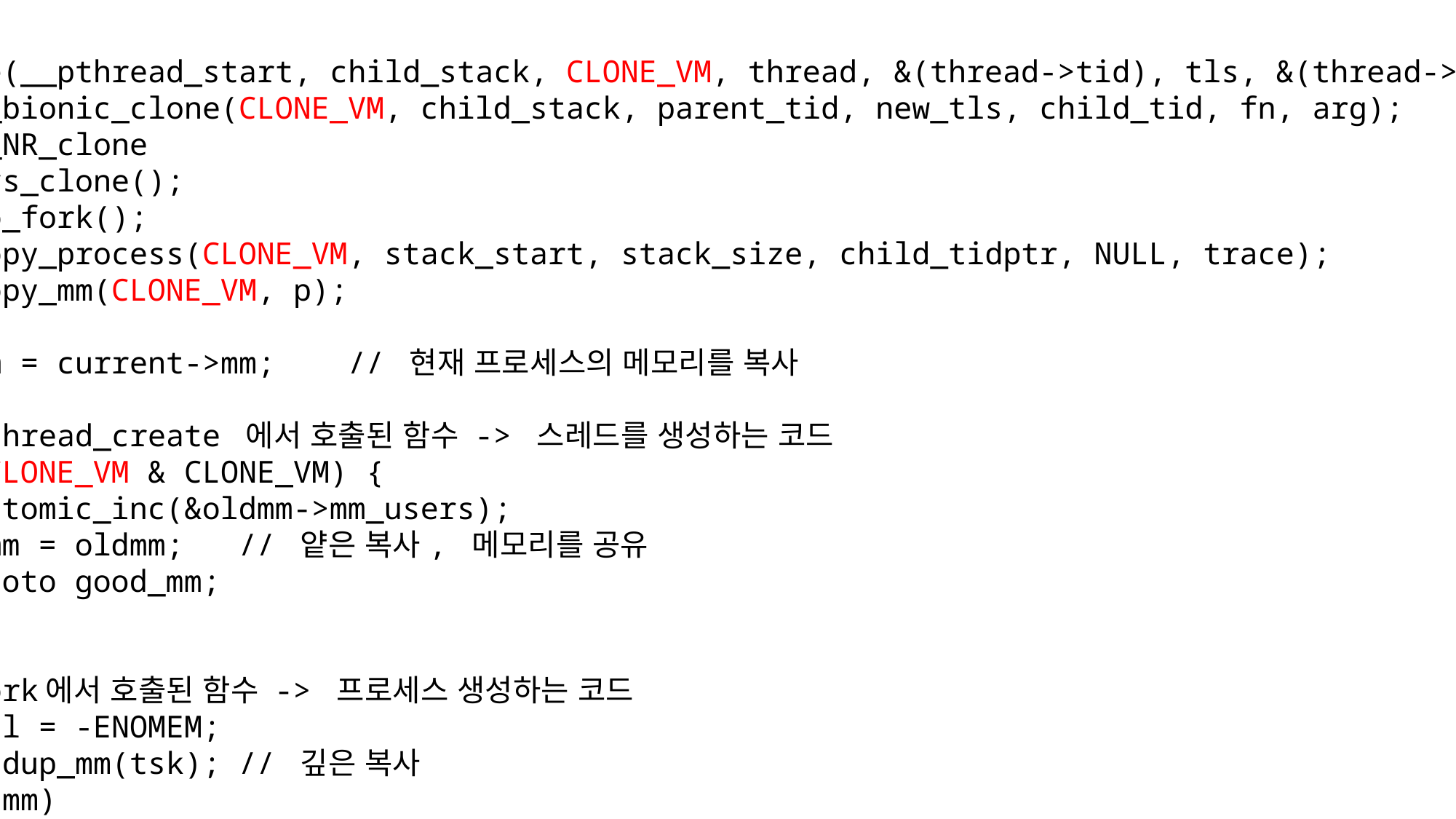

clone(__pthread_start, child_stack, CLONE_VM, thread, &(thread->tid), tls, &(thread->tid)));
-> __bionic_clone(CLONE_VM, child_stack, parent_tid, new_tls, child_tid, fn, arg);
-> __NR_clone
-> sys_clone();
-> do_fork();
-> copy_process(CLONE_VM, stack_start, stack_size, child_tidptr, NULL, trace);
-> copy_mm(CLONE_VM, p);

oldmm = current->mm;	// 현재 프로세스의 메모리를 복사

// pthread_create 에서 호출된 함수 -> 스레드를 생성하는 코드
if (CLONE_VM & CLONE_VM) {
    atomic_inc(&oldmm->mm_users);
    mm = oldmm;	// 얕은 복사, 메모리를 공유
    goto good_mm;
}

// fork에서 호출된 함수 -> 프로세스 생성하는 코드
retval = -ENOMEM;
mm = dup_mm(tsk);	// 깊은 복사
if (!mm)
    goto fail_nomem;